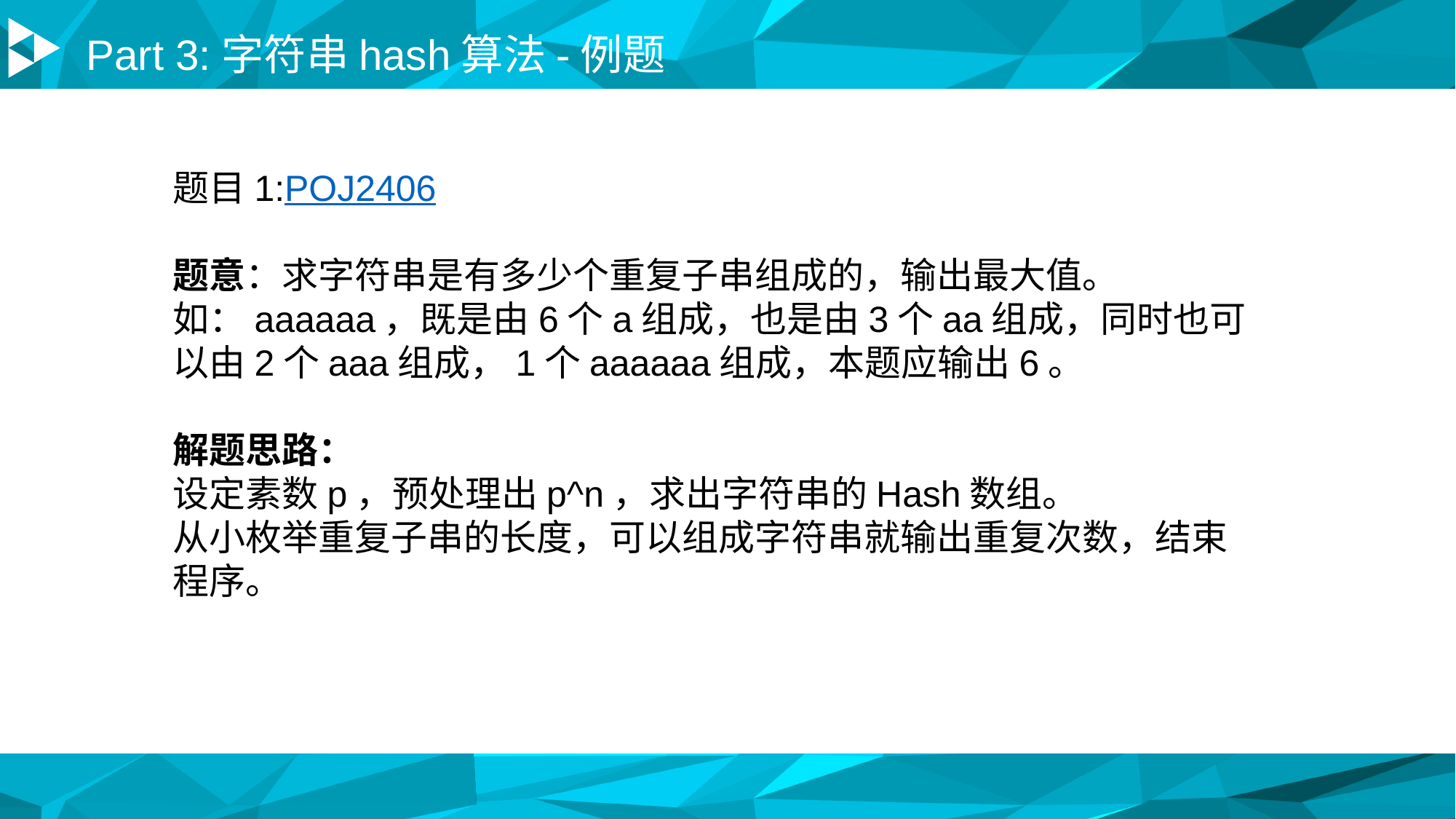

Part 3:字符串hash算法-例题
题目1:POJ2406

题意：求字符串是有多少个重复子串组成的，输出最大值。
如：aaaaaa，既是由6个a组成，也是由3个aa组成，同时也可以由2个aaa组成，1个aaaaaa组成，本题应输出6。

解题思路：
设定素数p，预处理出p^n，求出字符串的Hash数组。
从小枚举重复子串的长度，可以组成字符串就输出重复次数，结束程序。

Use professional words and phrases
Accuracy and official
Passive voice is common（被动语态常见）